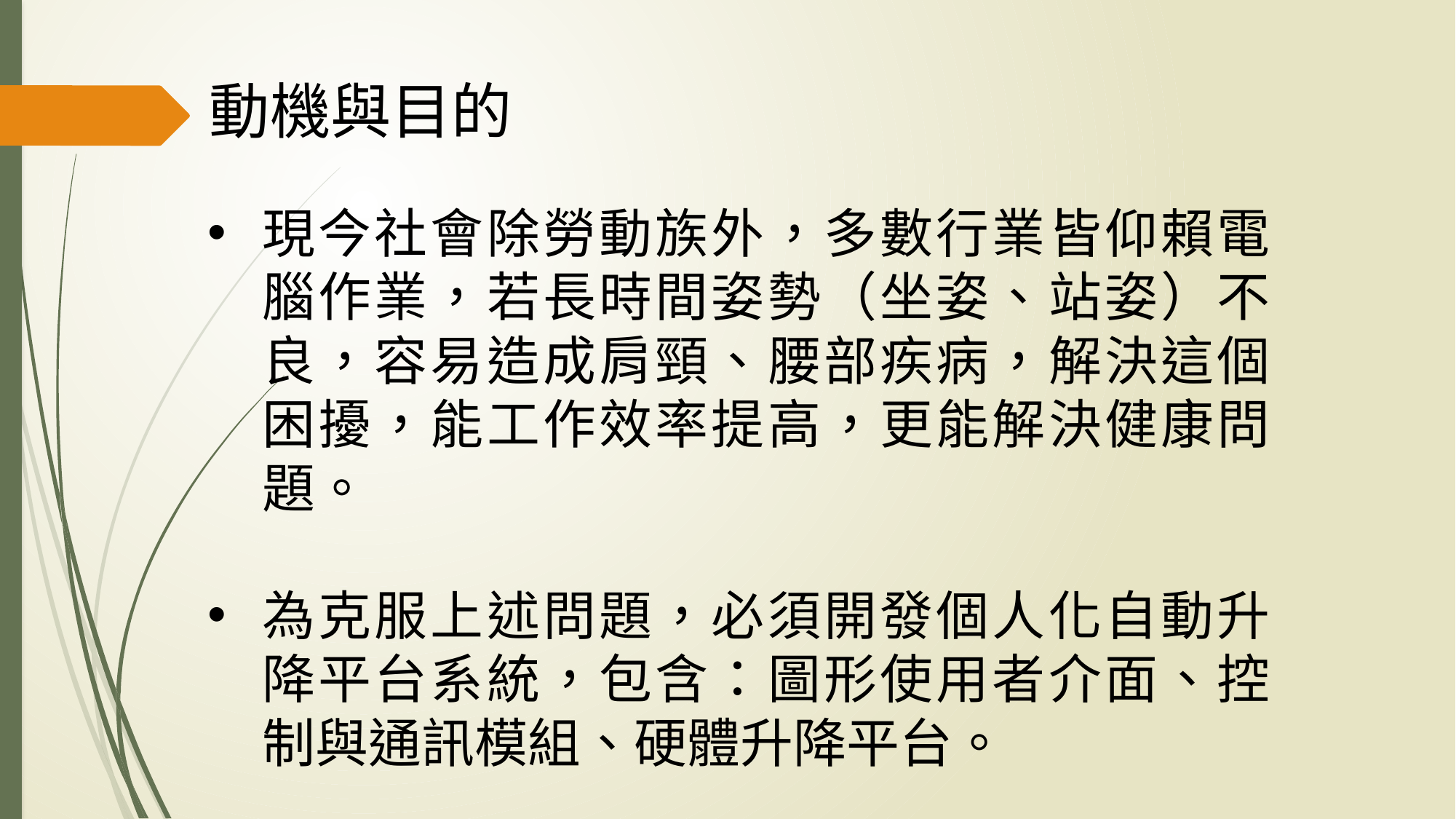

動機與目的
現今社會除勞動族外，多數行業皆仰賴電腦作業，若長時間姿勢（坐姿、站姿）不良，容易造成肩頸、腰部疾病，解決這個困擾，能工作效率提高，更能解決健康問題。

為克服上述問題，必須開發個人化自動升降平台系統，包含：圖形使用者介面、控制與通訊模組、硬體升降平台。